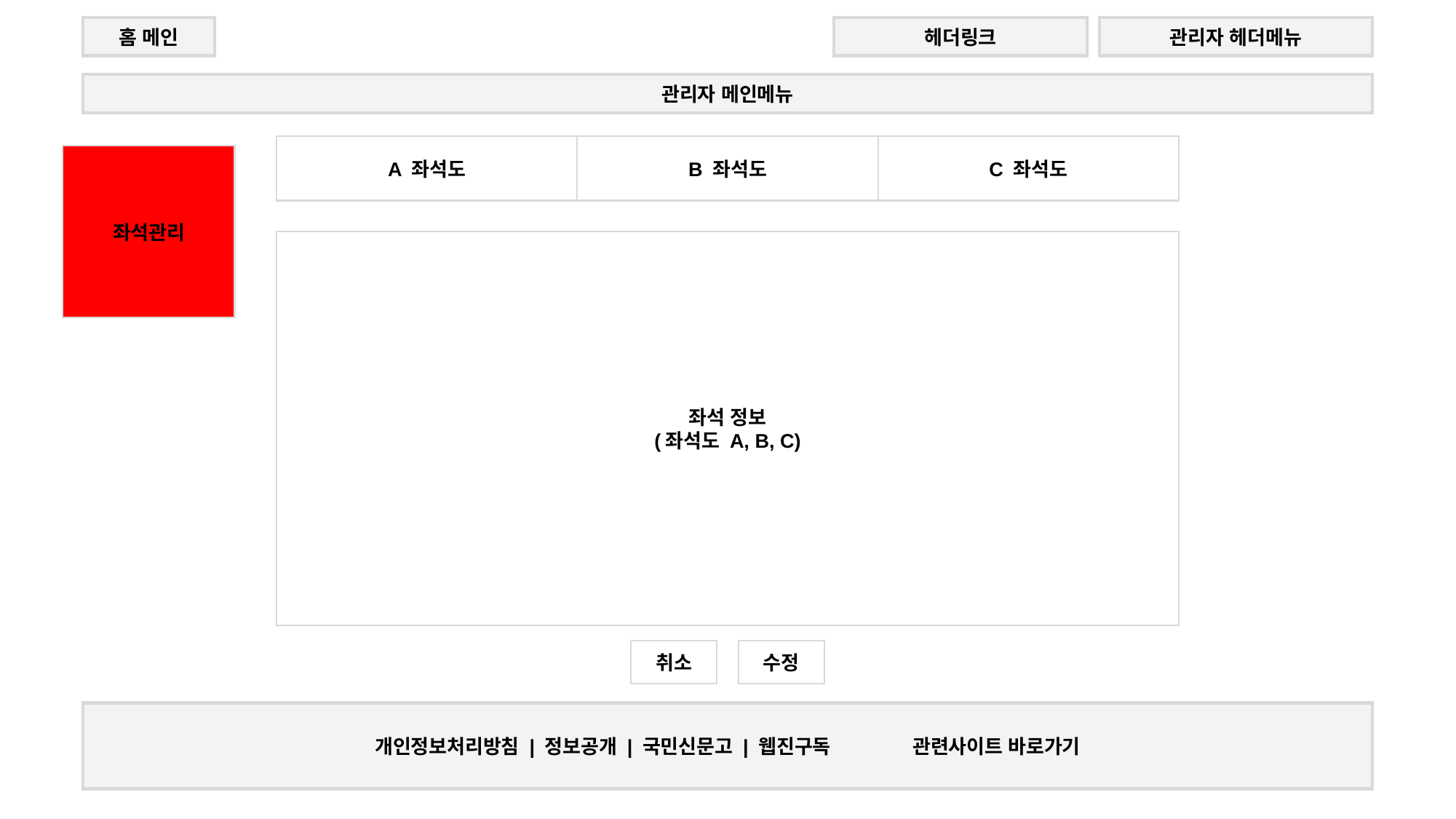

헤더링크
홈 메인
관리자 헤더메뉴
관리자 메인메뉴
A 좌석도
B 좌석도
C 좌석도
좌석관리
좌석 정보
(좌석도 A, B, C)
취소
수정
개인정보처리방침 | 정보공개 | 국민신문고 | 웹진구독               관련사이트 바로가기